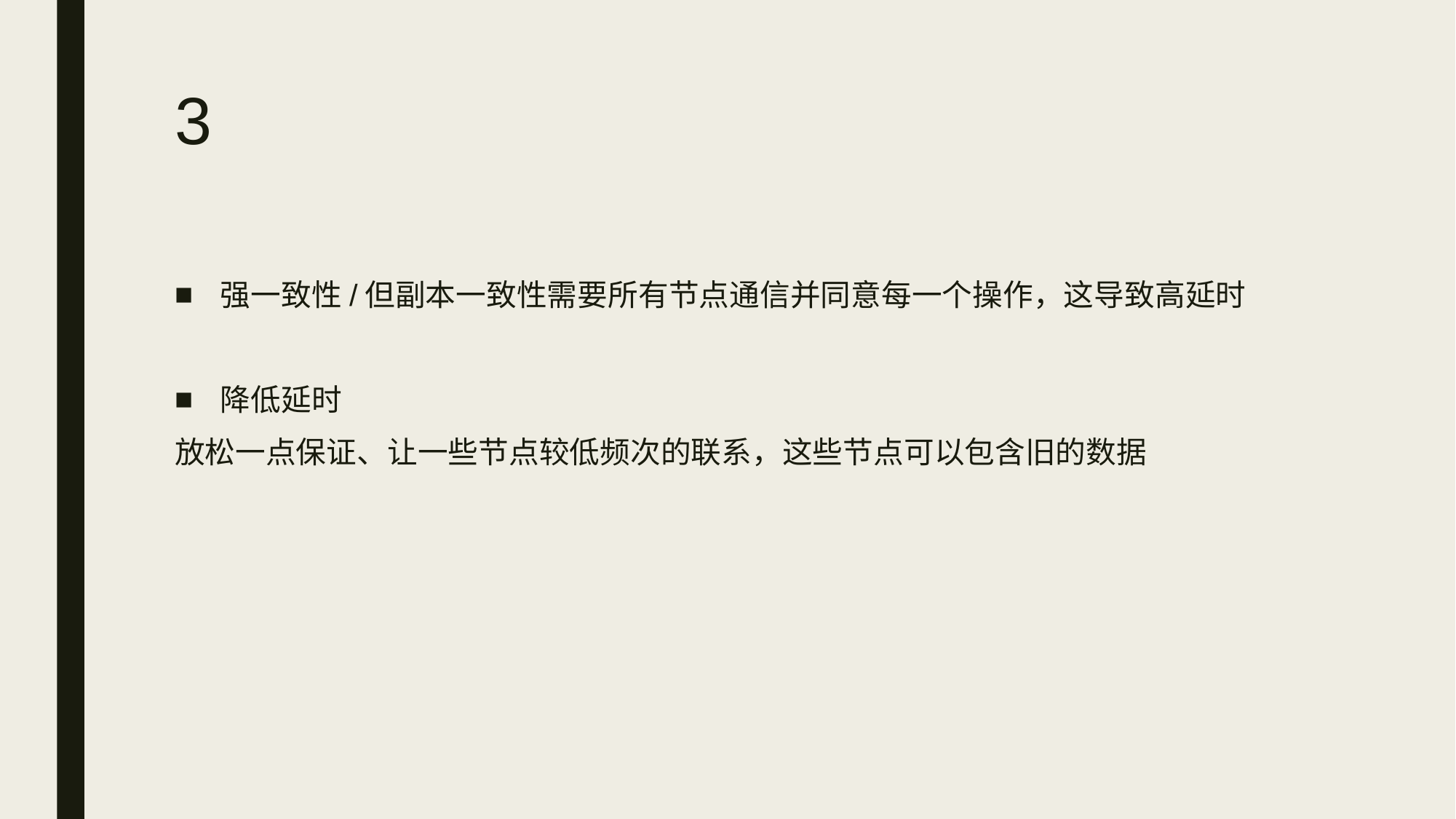

# 3
强一致性/但副本一致性需要所有节点通信并同意每一个操作，这导致高延时

降低延时
放松一点保证、让一些节点较低频次的联系，这些节点可以包含旧的数据